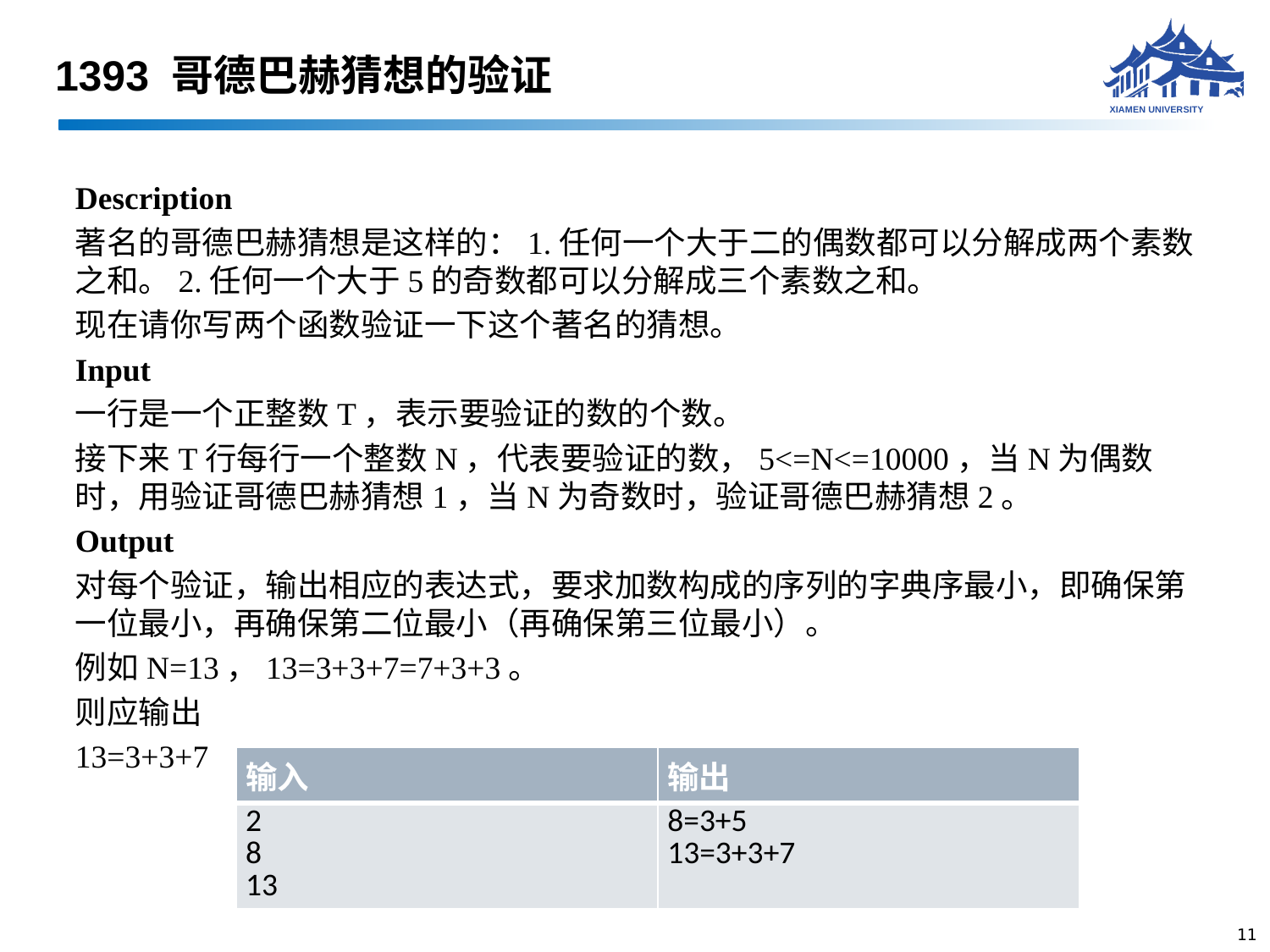

# 1393 哥德巴赫猜想的验证
Description
著名的哥德巴赫猜想是这样的：1.任何一个大于二的偶数都可以分解成两个素数之和。2.任何一个大于5的奇数都可以分解成三个素数之和。
现在请你写两个函数验证一下这个著名的猜想。
Input
一行是一个正整数T，表示要验证的数的个数。
接下来T行每行一个整数N，代表要验证的数，5<=N<=10000，当N为偶数时，用验证哥德巴赫猜想1，当N为奇数时，验证哥德巴赫猜想2。
Output
对每个验证，输出相应的表达式，要求加数构成的序列的字典序最小，即确保第一位最小，再确保第二位最小（再确保第三位最小）。
例如N=13，13=3+3+7=7+3+3。
则应输出
13=3+3+7
| 输入 | 输出 |
| --- | --- |
| 2 8 13 | 8=3+5 13=3+3+7 |
11